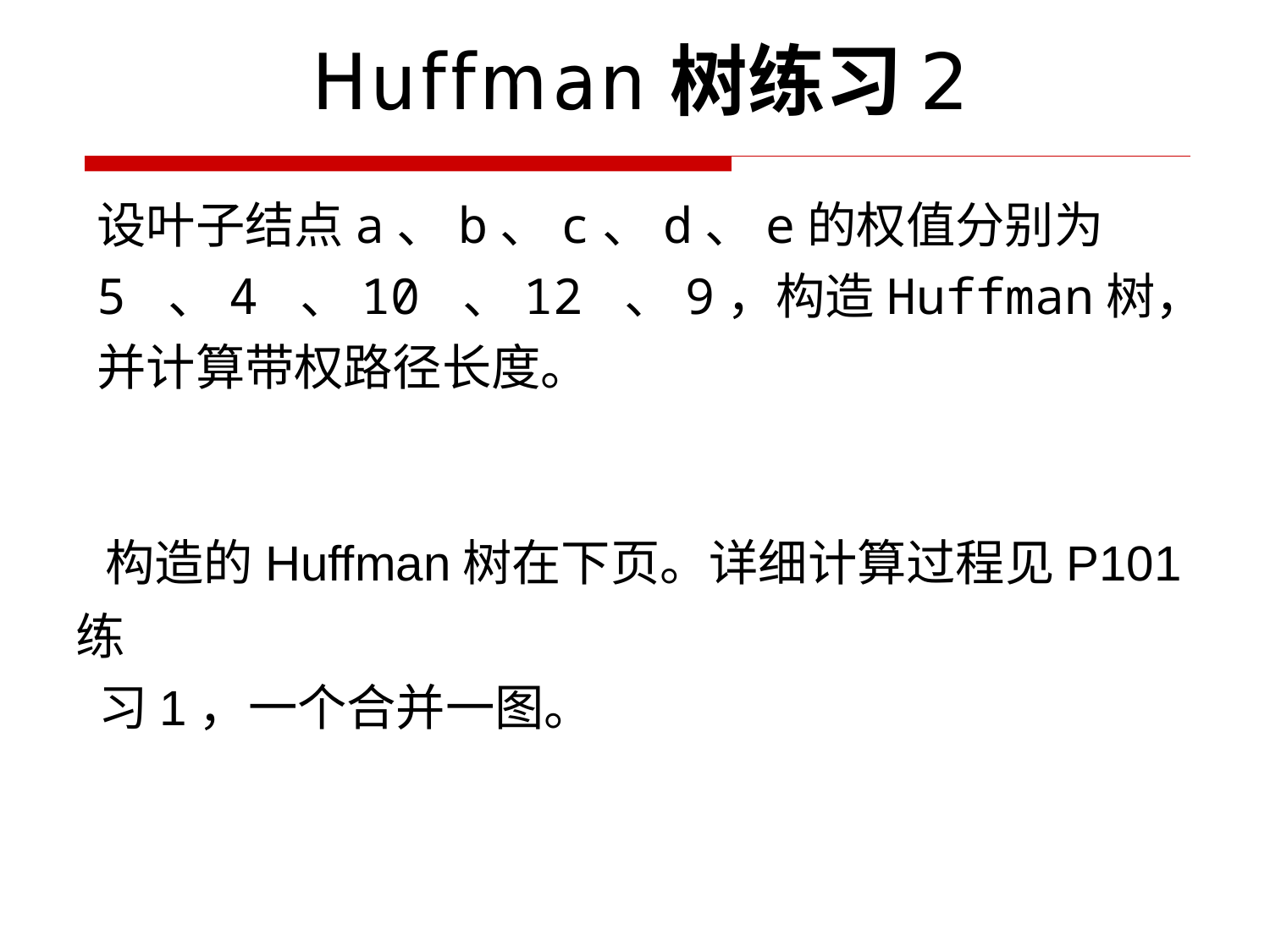

Huffman树练习2
设叶子结点a、b、c、d、e的权值分别为5 、4 、10 、12 、9，构造Huffman树，并计算带权路径长度。
 构造的Huffman树在下页。详细计算过程见P101练
 习1，一个合并一图。